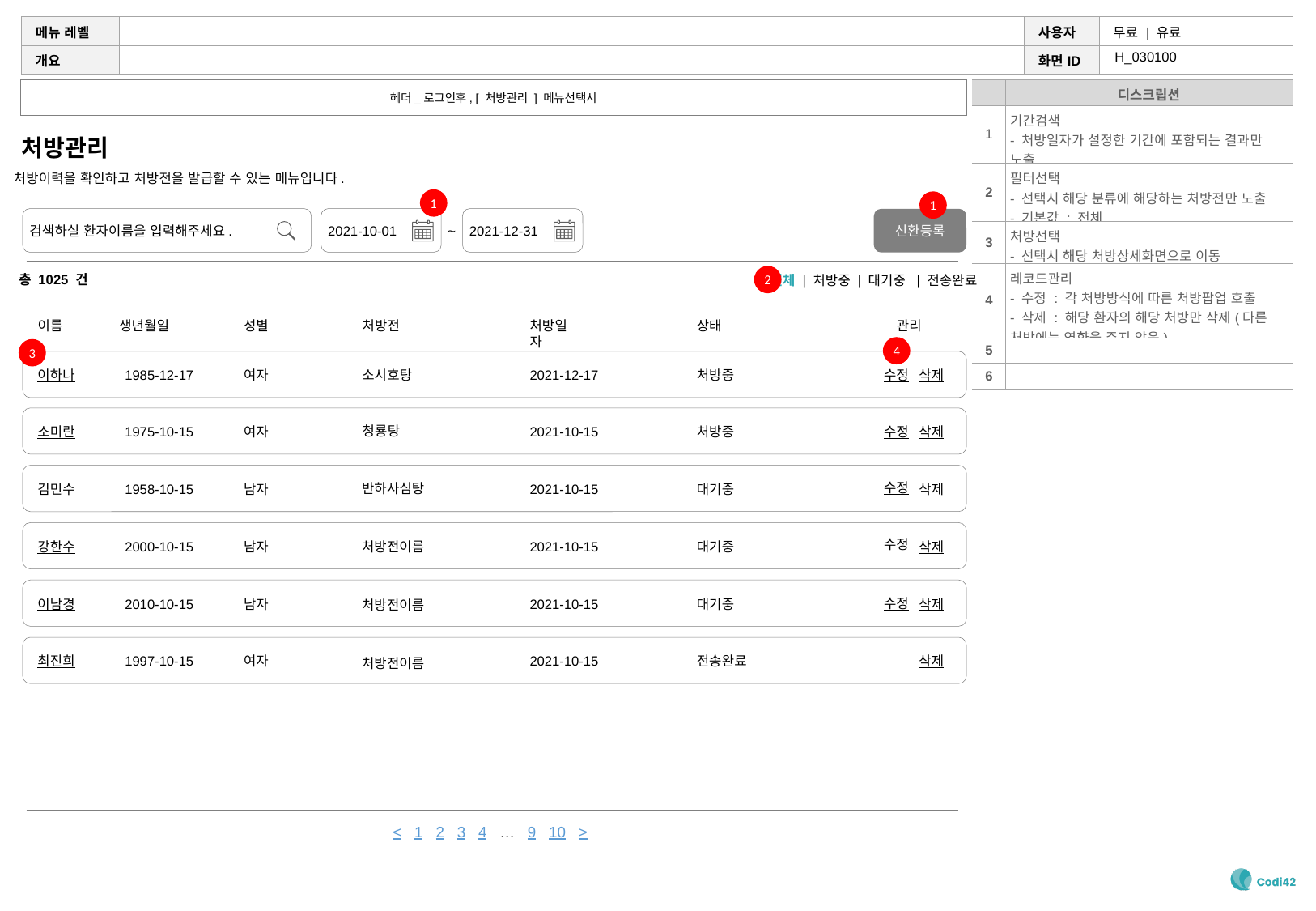

#
H_030100

헤더_로그인후, [ 처방관리 ] 메뉴선택시
|  | 디스크립션 |
| --- | --- |
| 1 | 기간검색 - 처방일자가 설정한 기간에 포함되는 결과만 노출. |
| 2 | 필터선택 - 선택시 해당 분류에 해당하는 처방전만 노출 - 기본값 : 전체 |
| 3 | 처방선택 - 선택시 해당 처방상세화면으로 이동 |
| 4 | 레코드관리 - 수정 : 각 처방방식에 따른 처방팝업 호출 - 삭제 : 해당 환자의 해당 처방만 삭제(다른 처방에는 영향을 주지 않음) |
| 5 |  |
| 6 |  |
처방관리
처방이력을 확인하고 처방전을 발급할 수 있는 메뉴입니다.
1
1
검색하실 환자이름을 입력해주세요.

2021-10-01

2021-12-31

~
신환등록
2
총 1025 건
전체 | 처방중 | 대기중  | 전송완료
이름
생년월일
성별
처방전
처방일자
상태
관리
4
3

소시호탕
이하나
1985-12-17
여자
2021-12-17
처방중
수정
삭제

청룡탕
소미란
1975-10-15
여자
2021-10-15
처방중
수정
삭제

수정
반하사심탕
김민수
1958-10-15
남자
2021-10-15
대기중
삭제

수정
강한수
2000-10-15
남자
2021-10-15
대기중
삭제
처방전이름

수정
이남경
2010-10-15
남자
2021-10-15
대기중
삭제
처방전이름

최진희
1997-10-15
여자
2021-10-15
전송완료
삭제
처방전이름
<   1   2   3   4   …   9   10   >